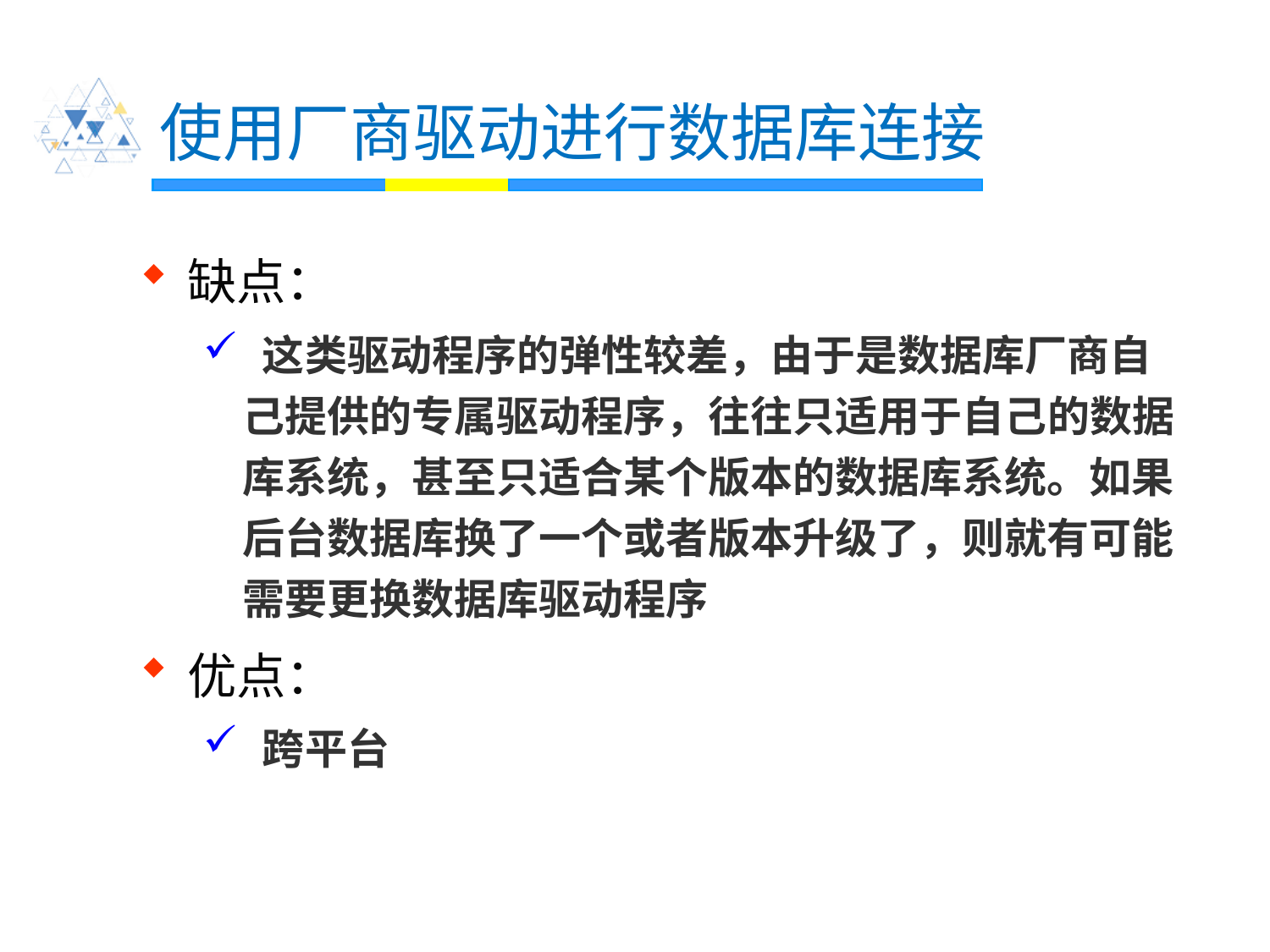

# 使用厂商驱动进行数据库连接
缺点：
 这类驱动程序的弹性较差，由于是数据库厂商自己提供的专属驱动程序，往往只适用于自己的数据库系统，甚至只适合某个版本的数据库系统。如果后台数据库换了一个或者版本升级了，则就有可能需要更换数据库驱动程序
优点：
 跨平台